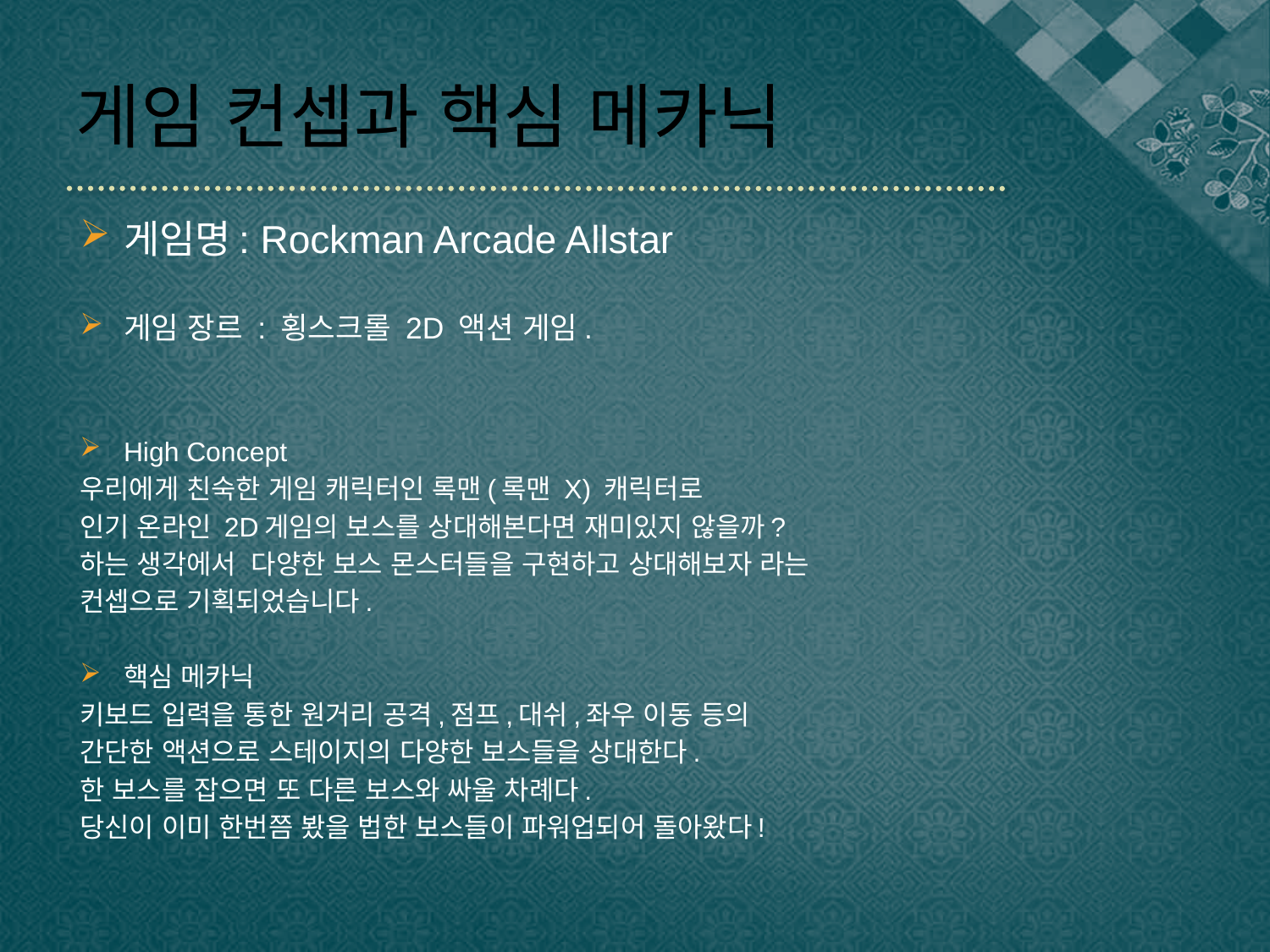

# 게임 컨셉과 핵심 메카닉
게임명: Rockman Arcade Allstar

게임 장르 : 횡스크롤 2D 액션 게임.

High Concept
우리에게 친숙한 게임 캐릭터인 록맨(록맨 X) 캐릭터로
인기 온라인 2D게임의 보스를 상대해본다면 재미있지 않을까?
하는 생각에서  다양한 보스 몬스터들을 구현하고 상대해보자 라는
컨셉으로 기획되었습니다.

핵심 메카닉
키보드 입력을 통한 원거리 공격,점프,대쉬,좌우 이동 등의
간단한 액션으로 스테이지의 다양한 보스들을 상대한다.
한 보스를 잡으면 또 다른 보스와 싸울 차례다.
당신이 이미 한번쯤 봤을 법한 보스들이 파워업되어 돌아왔다!